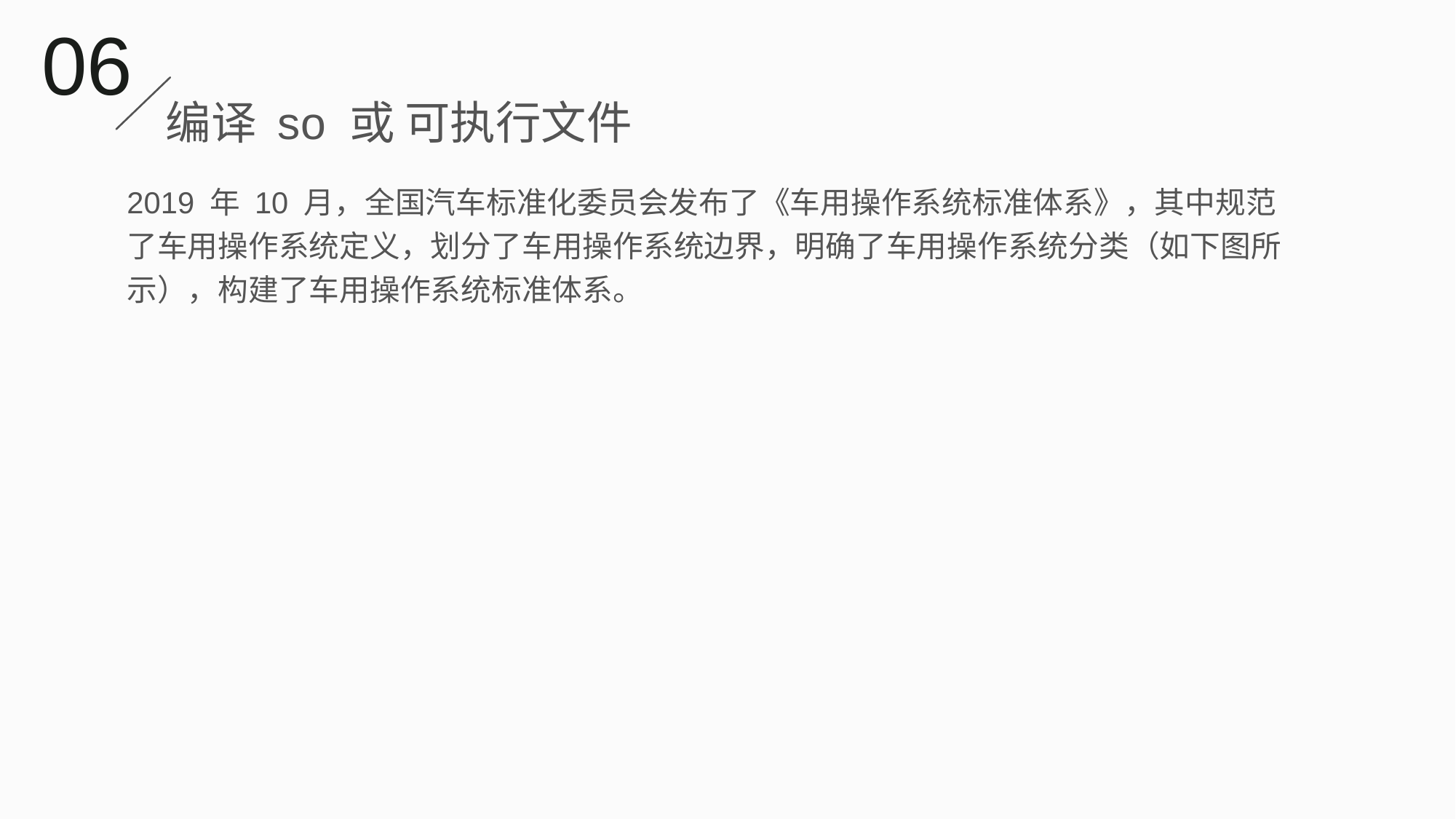

06
编译 so 或 可执行文件
2019 年 10 月，全国汽车标准化委员会发布了《车用操作系统标准体系》，其中规范了车用操作系统定义，划分了车用操作系统边界，明确了车用操作系统分类（如下图所示），构建了车用操作系统标准体系。